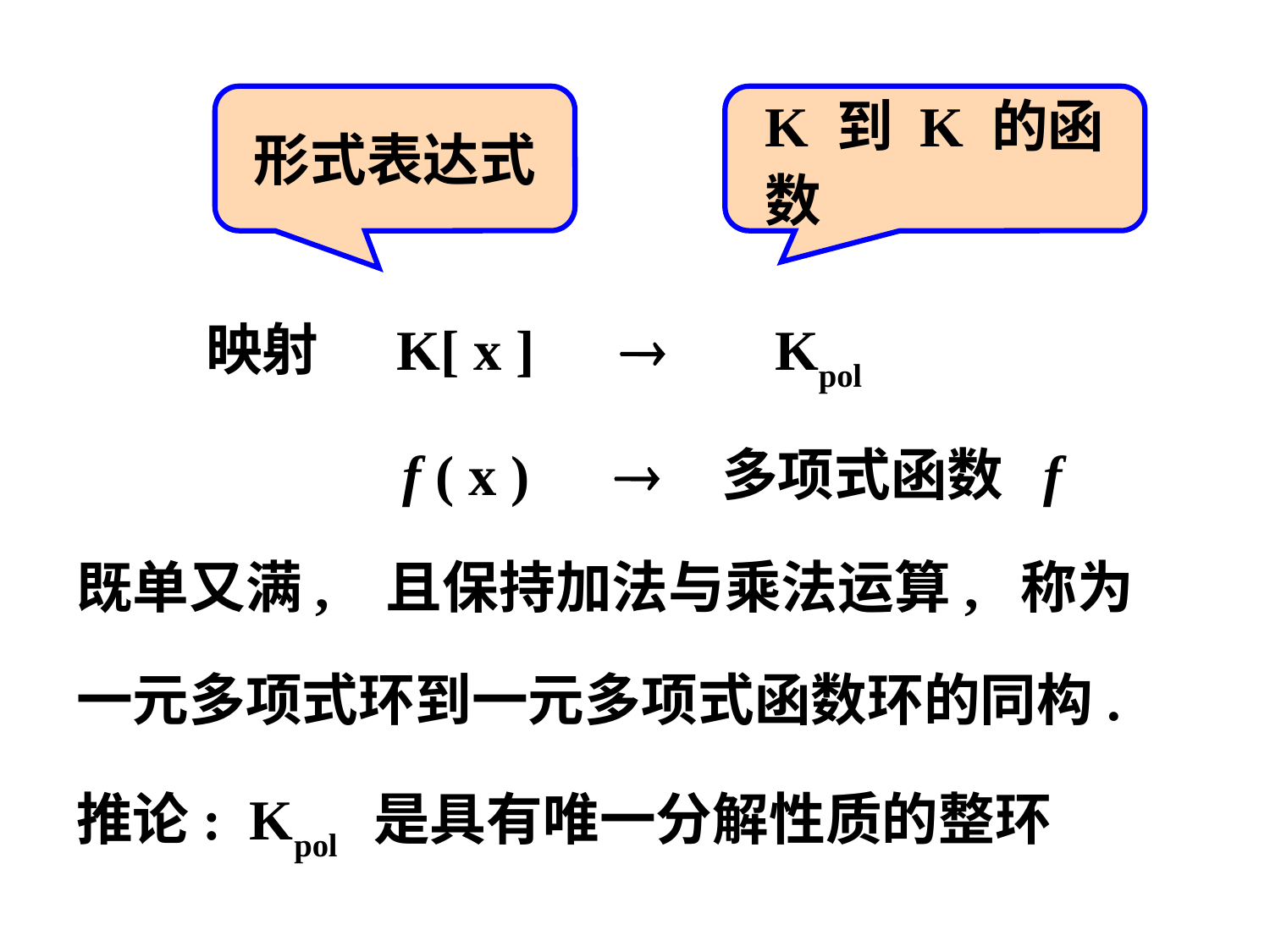

形式表达式
K 到 K 的函数

         映射     K[ x ]      →       Kpol
                       f ( x )      →   多项式函数  f
既单又满,   且保持加法与乘法运算,  称为
一元多项式环到一元多项式函数环的同构.
推论:  Kpol  是具有唯一分解性质的整环